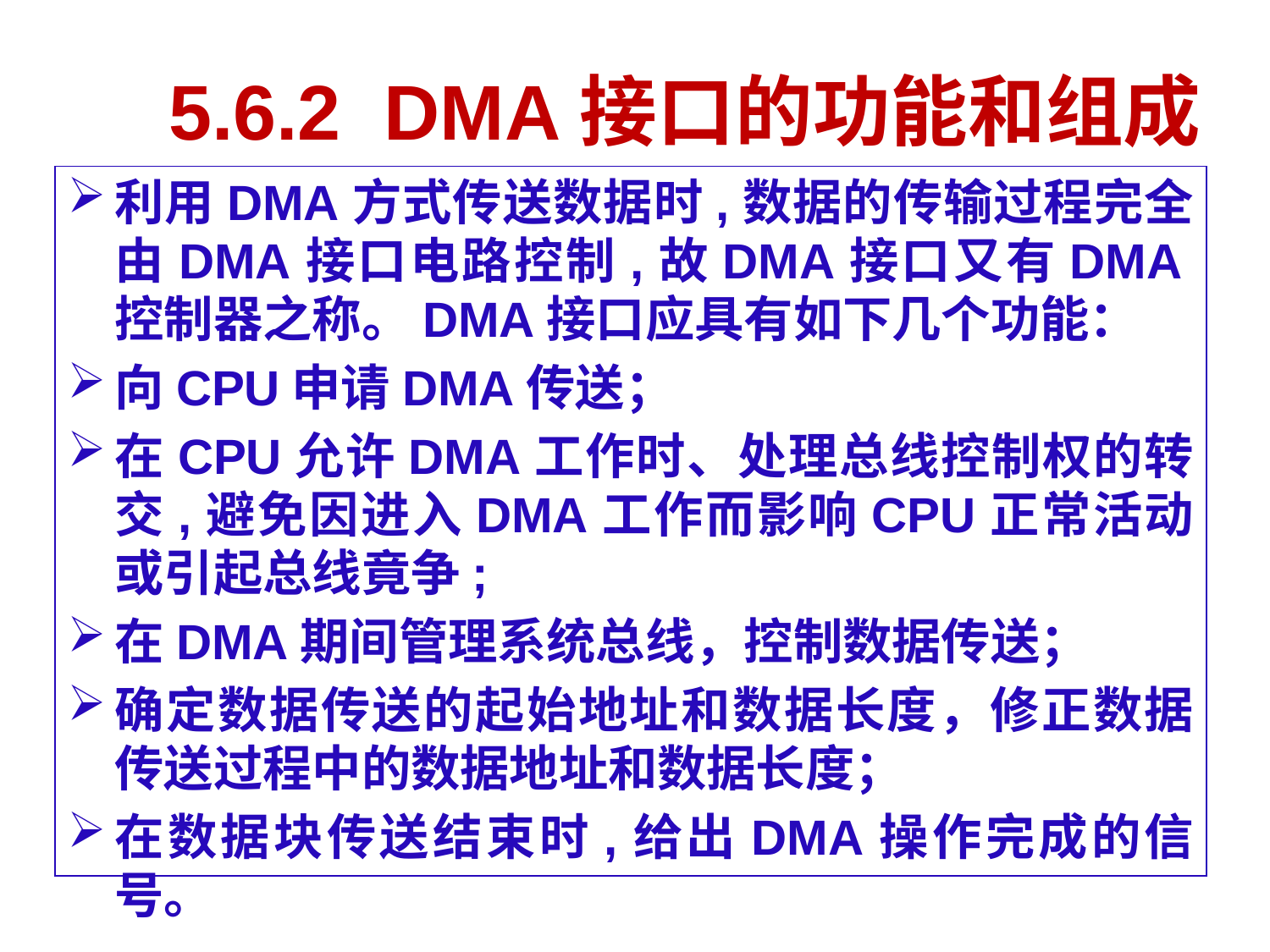

# 5.6.2  DMA接口的功能和组成
利用DMA方式传送数据时,数据的传输过程完全由DMA接口电路控制,故DMA接口又有DMA控制器之称。DMA接口应具有如下几个功能：
向CPU申请DMA传送；
在CPU允许DMA工作时、处理总线控制权的转交,避免因进入DMA工作而影响CPU正常活动或引起总线竟争;
在DMA期间管理系统总线，控制数据传送；
确定数据传送的起始地址和数据长度，修正数据传送过程中的数据地址和数据长度；
在数据块传送结束时,给出DMA操作完成的信号。